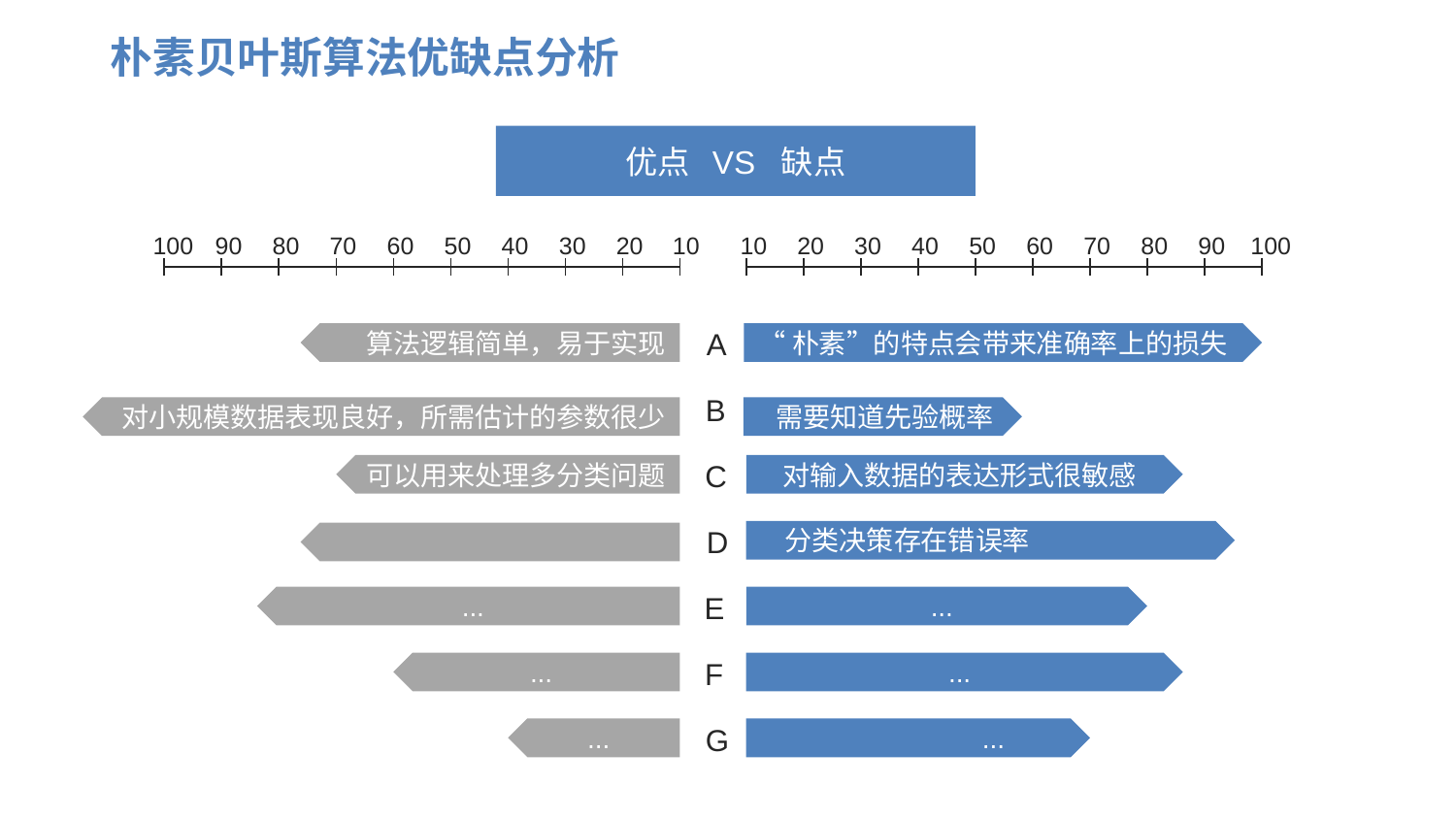

朴素贝叶斯算法优缺点分析
优点  VS  缺点
100
90
80
70
60
50
40
30
20
10
10
20
30
40
50
60
70
80
90
100
A
算法逻辑简单，易于实现
“朴素”的特点会带来准确率上的损失
B
对小规模数据表现良好，所需估计的参数很少
  需要知道先验概率
C
可以用来处理多分类问题
对输入数据的表达形式很敏感
D
   分类决策存在错误率

E
...
...
F
...
...
G
...
	  ...